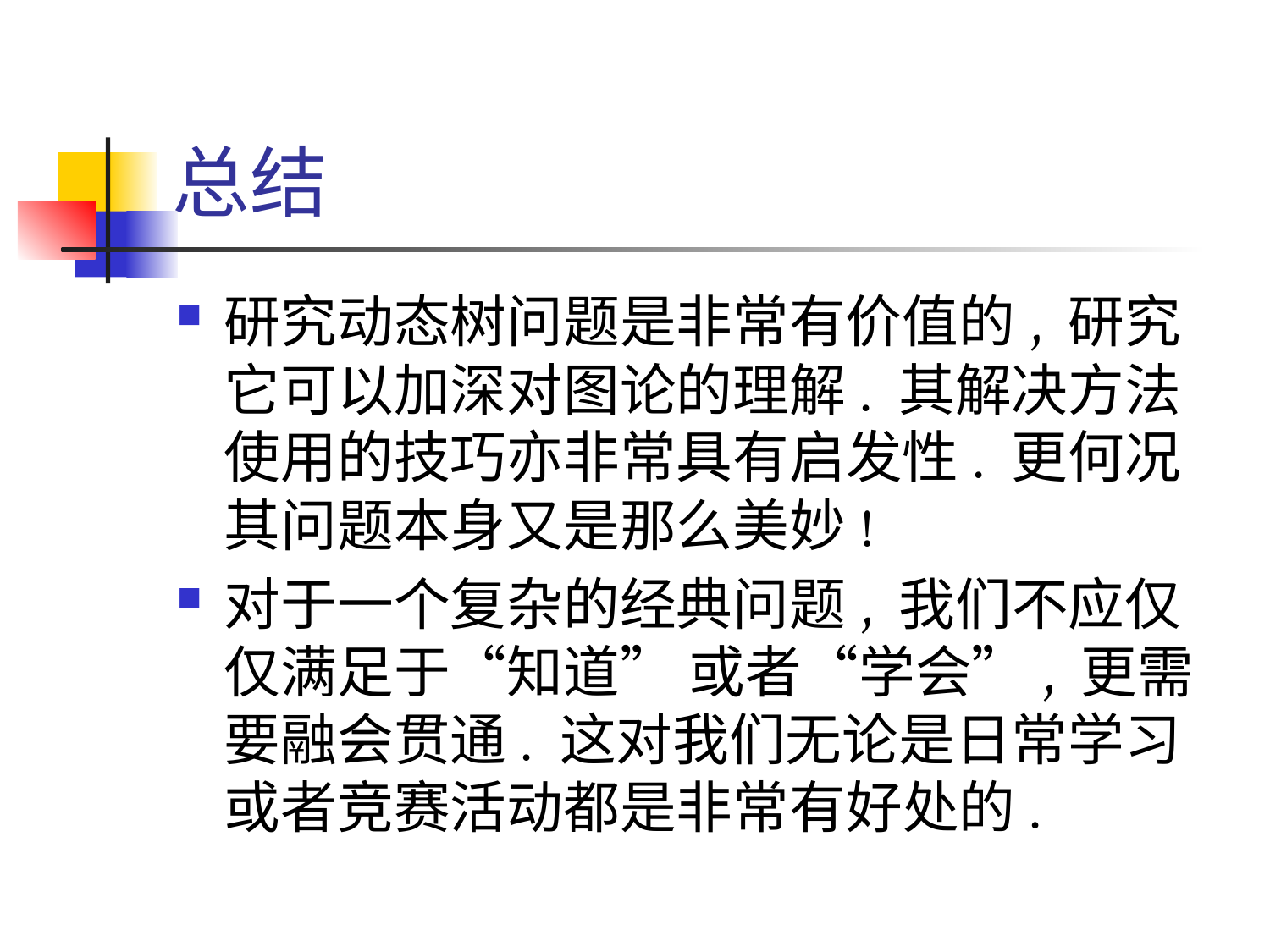

# 总结
研究动态树问题是非常有价值的, 研究它可以加深对图论的理解. 其解决方法使用的技巧亦非常具有启发性. 更何况其问题本身又是那么美妙!
对于一个复杂的经典问题, 我们不应仅仅满足于“知道” 或者“学会”, 更需要融会贯通. 这对我们无论是日常学习或者竞赛活动都是非常有好处的.